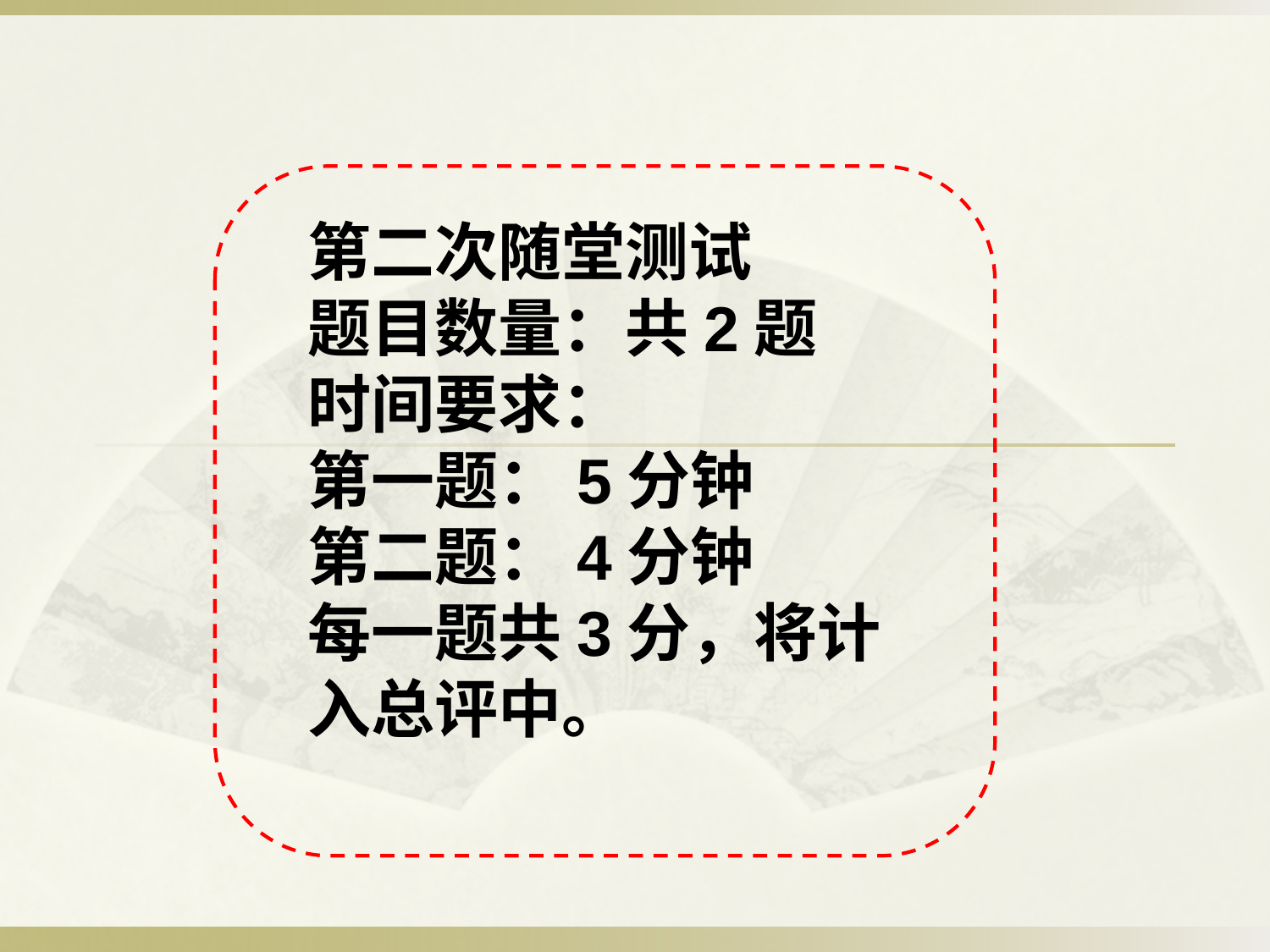

第二次随堂测试
题目数量：共2题
时间要求：
第一题：5分钟
第二题：4分钟
每一题共3分，将计入总评中。